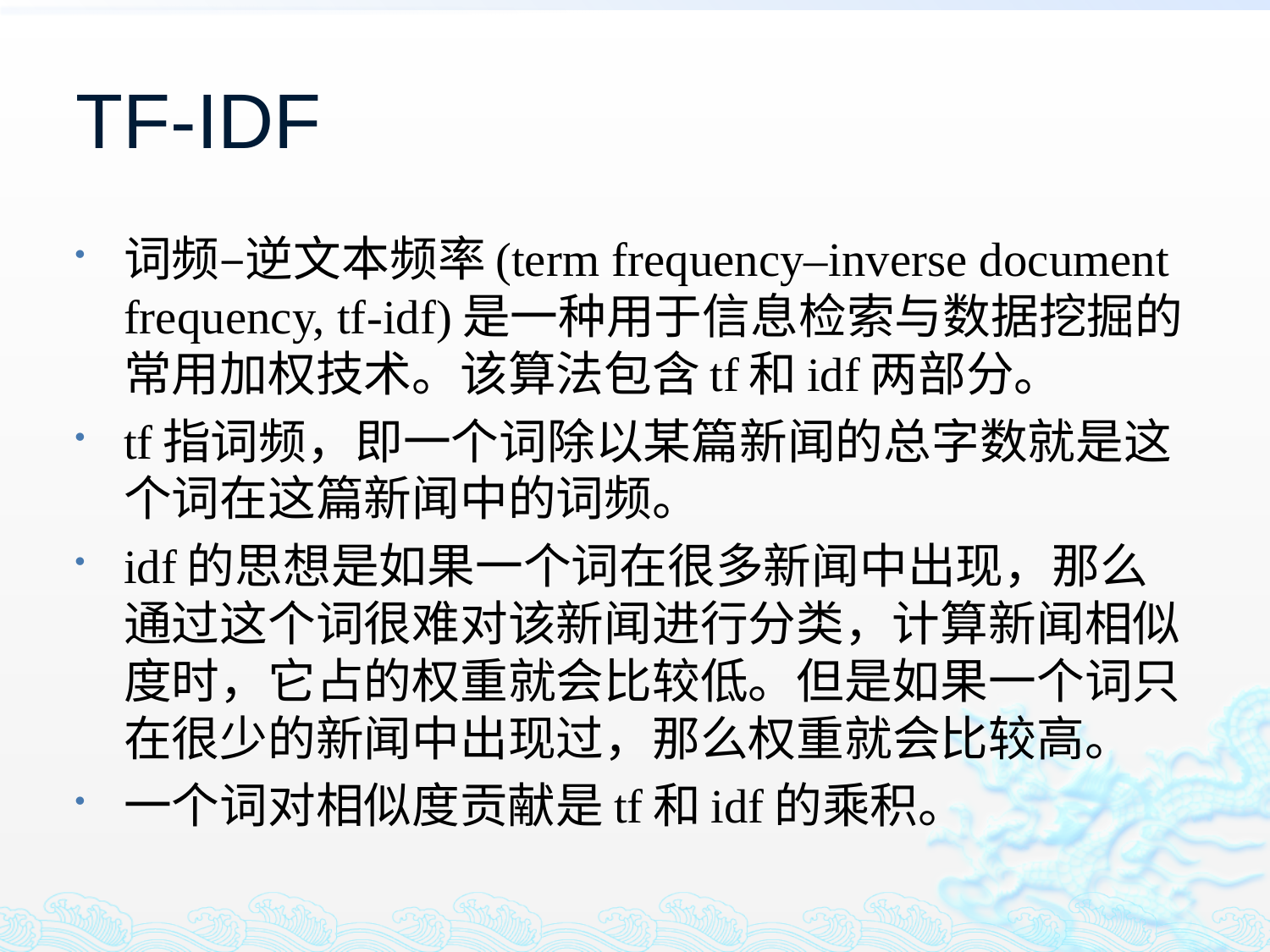

# TF-IDF
词频–逆文本频率(term frequency–inverse document frequency, tf-idf)是一种用于信息检索与数据挖掘的常用加权技术。该算法包含tf和idf两部分。
tf指词频，即一个词除以某篇新闻的总字数就是这个词在这篇新闻中的词频。
idf的思想是如果一个词在很多新闻中出现，那么通过这个词很难对该新闻进行分类，计算新闻相似度时，它占的权重就会比较低。但是如果一个词只在很少的新闻中出现过，那么权重就会比较高。
一个词对相似度贡献是tf和idf的乘积。